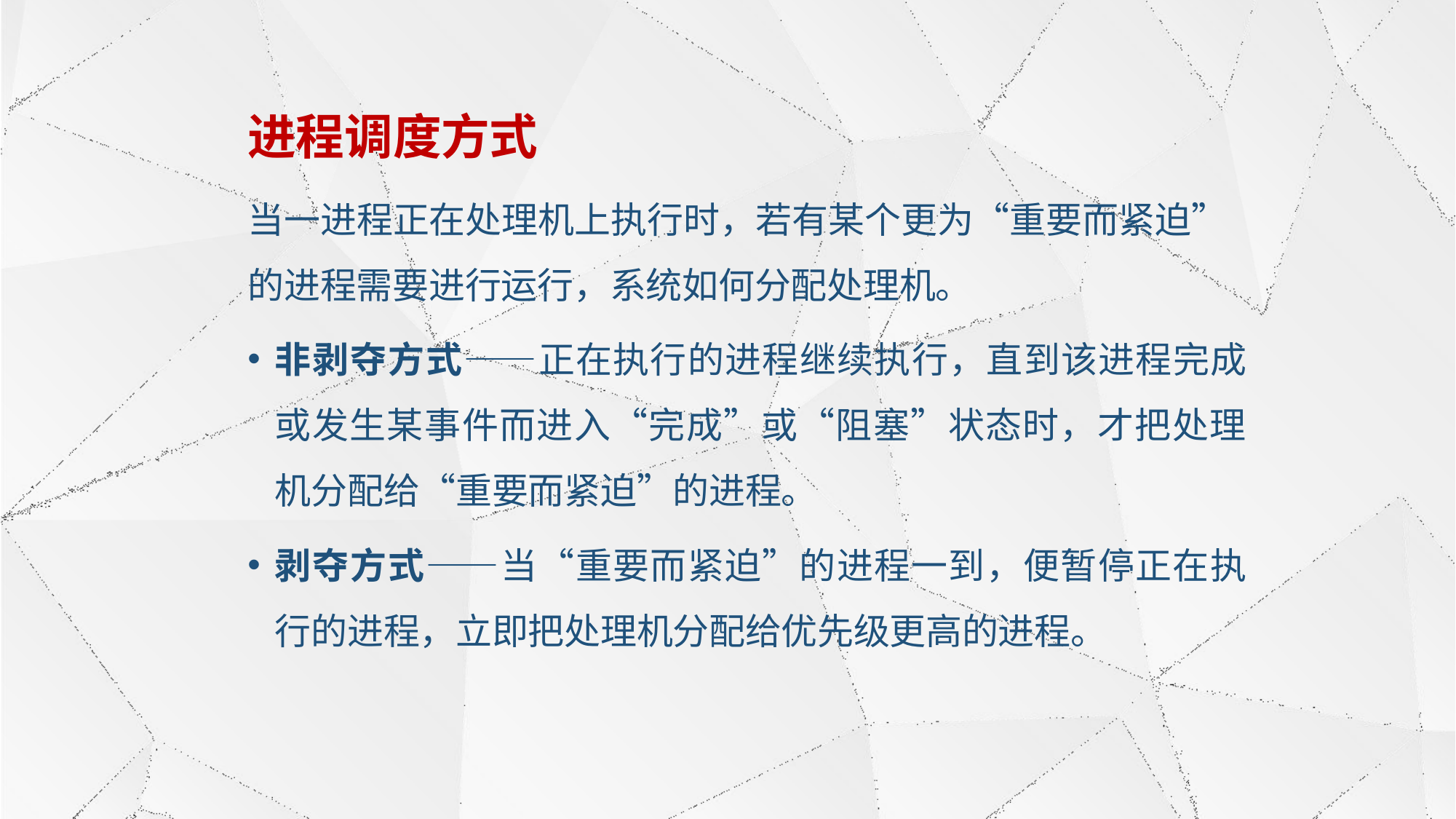

# 进程调度方式
当一进程正在处理机上执行时，若有某个更为“重要而紧迫”的进程需要进行运行，系统如何分配处理机。
非剥夺方式——正在执行的进程继续执行，直到该进程完成或发生某事件而进入“完成”或“阻塞”状态时，才把处理机分配给“重要而紧迫”的进程。
剥夺方式——当“重要而紧迫”的进程一到，便暂停正在执行的进程，立即把处理机分配给优先级更高的进程。